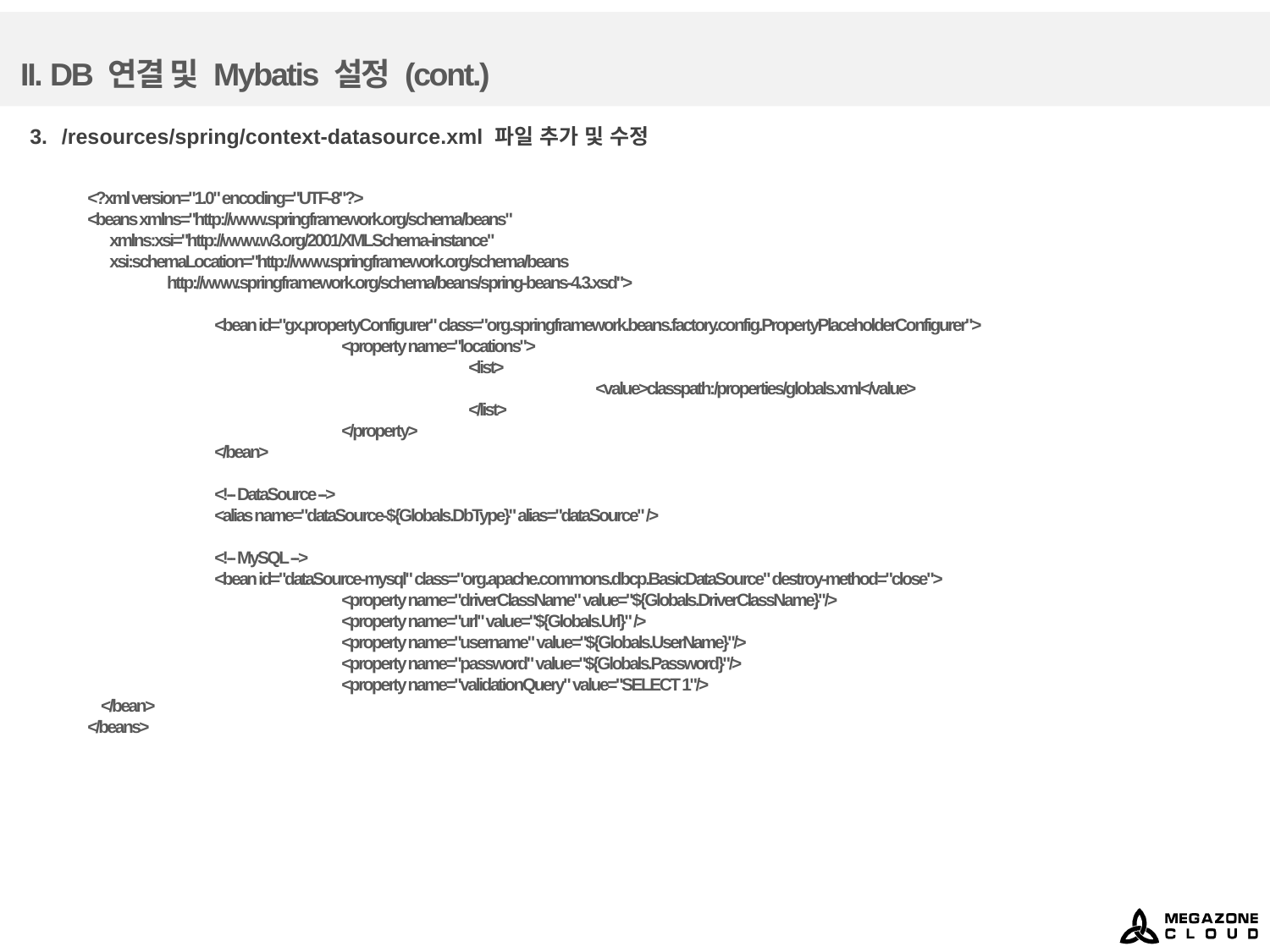

# II. DB 연결 및 Mybatis 설정 (cont.)
/resources/spring/context-datasource.xml 파일 추가 및 수정

<?xml version="1.0" encoding="UTF-8"?>
<beans xmlns="http://www.springframework.org/schema/beans"
       xmlns:xsi="http://www.w3.org/2001/XMLSchema-instance"
       xsi:schemaLocation="http://www.springframework.org/schema/beans
                           http://www.springframework.org/schema/beans/spring-beans-4.3.xsd">

	<bean id="gx.propertyConfigurer" class="org.springframework.beans.factory.config.PropertyPlaceholderConfigurer">
		<property name="locations">
			<list>
				<value>classpath:/properties/globals.xml</value>
			</list>
		</property>
	</bean>

	<!-- DataSource -->
	<alias name="dataSource-${Globals.DbType}" alias="dataSource" />

	<!-- MySQL -->
	<bean id="dataSource-mysql" class="org.apache.commons.dbcp.BasicDataSource" destroy-method="close">
		<property name="driverClassName" value="${Globals.DriverClassName}"/>
		<property name="url" value="${Globals.Url}" />
		<property name="username" value="${Globals.UserName}"/>
		<property name="password" value="${Globals.Password}"/>
		<property name="validationQuery" value="SELECT 1"/>
    </bean>
</beans>